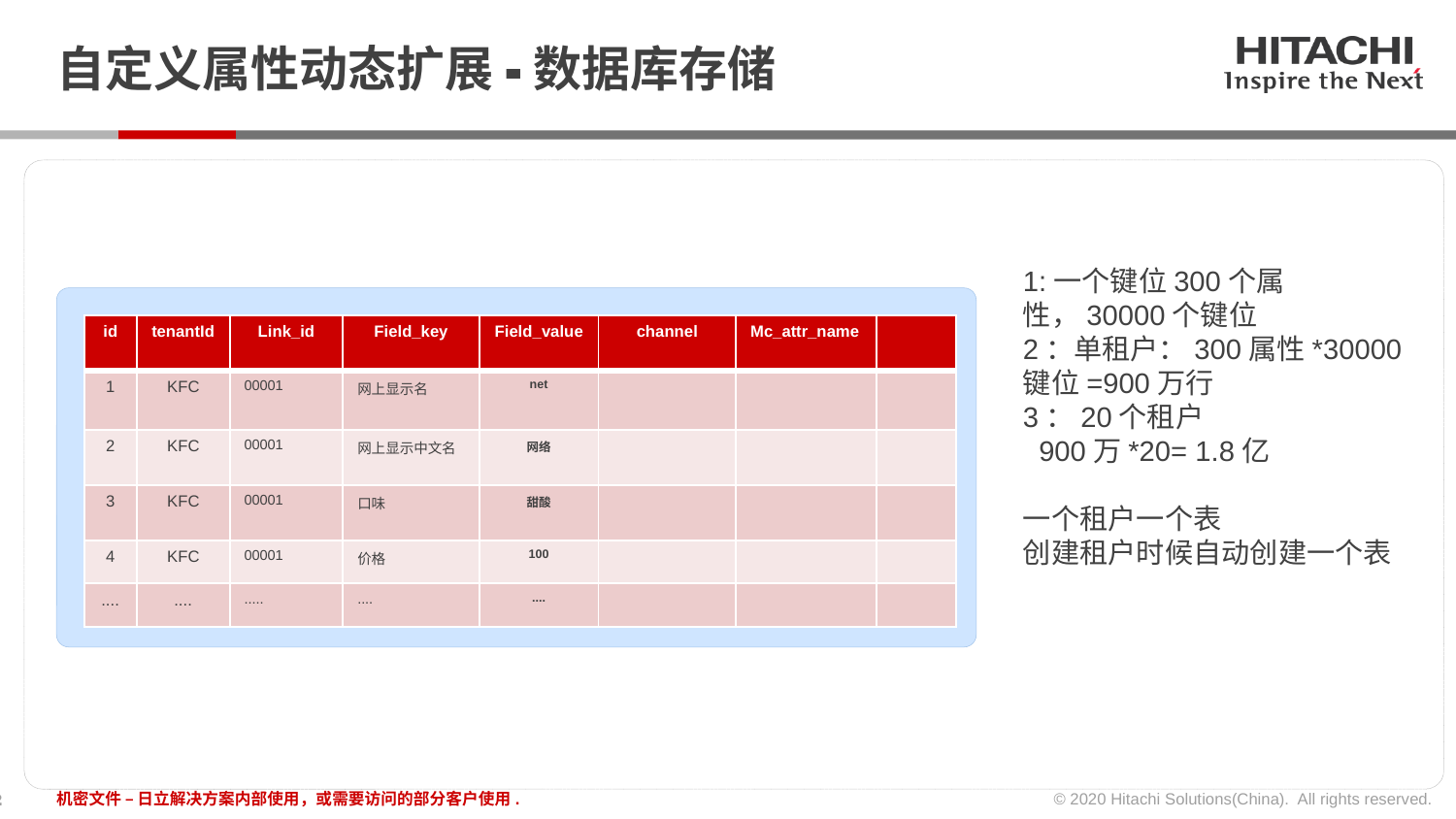

# 自定义属性动态扩展-数据库存储

1:一个键位300个属性，30000个键位
2：单租户：300属性*30000键位=900万行
3：20个租户
  900万*20= 1.8亿

一个租户一个表
创建租户时候自动创建一个表

| id | tenantId | Link\_id | Field\_key | Field\_value | channel | Mc\_attr\_name |  |
| --- | --- | --- | --- | --- | --- | --- | --- |
| 1 | KFC | 00001 | 网上显示名 | net |  |  |  |
| 2 | KFC | 00001 | 网上显示中文名 | 网络 |  |  |  |
| 3 | KFC | 00001 | 口味 | 甜酸 |  |  |  |
| 4 | KFC | 00001 | 价格 | 100 |  |  |  |
| .... | .... | ..... | .... | .... |  |  |  |